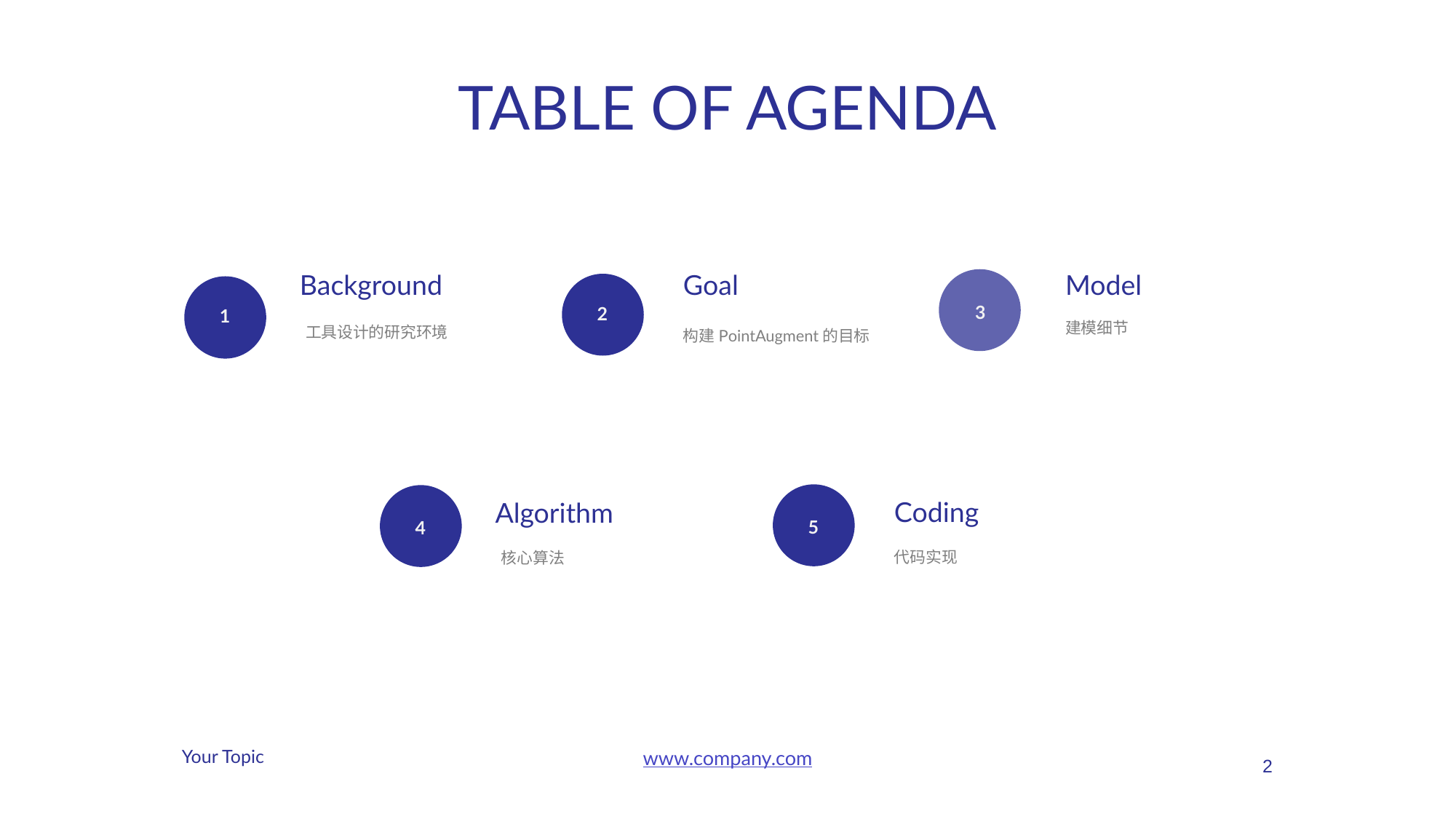

# TABLE OF AGENDA

3
Background
Goal
Model

2
1
建模细节
工具设计的研究环境
构建PointAugment的目标

5
4
Coding
Algorithm
代码实现
核心算法
2